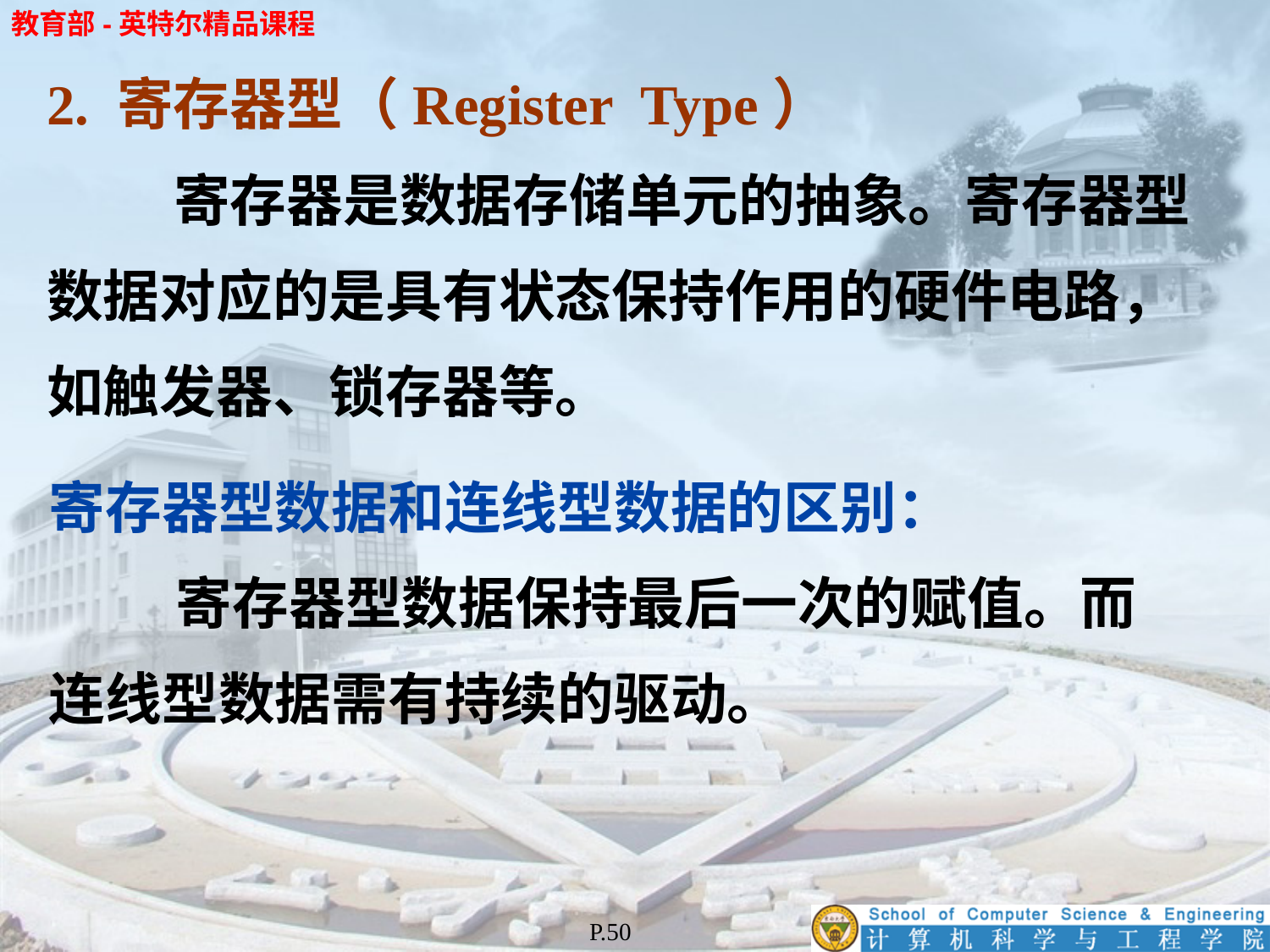

2. 寄存器型（Register  Type）
	寄存器是数据存储单元的抽象。寄存器型
数据对应的是具有状态保持作用的硬件电路，
如触发器、锁存器等。
寄存器型数据和连线型数据的区别：
	寄存器型数据保持最后一次的赋值。而
连线型数据需有持续的驱动。
P.50